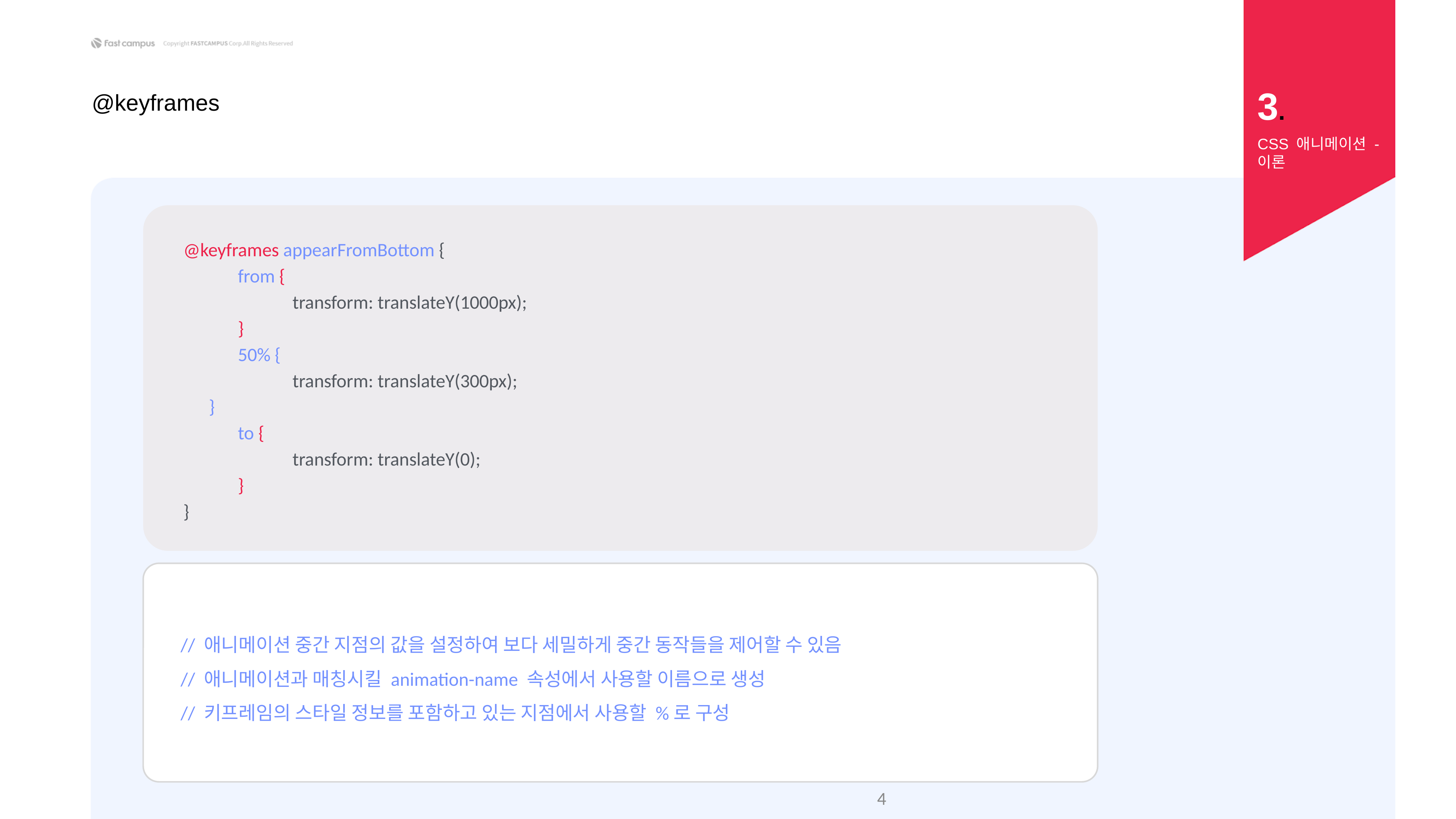

3.
@keyframes
CSS 애니메이션 - 이론

@keyframes appearFromBottom {
	from {
		transform: translateY(1000px);
	}
	50% {
		transform: translateY(300px);
      }
	to {
		transform: translateY(0);
	}
}
// 애니메이션 중간 지점의 값을 설정하여 보다 세밀하게 중간 동작들을 제어할 수 있음
// 애니메이션과 매칭시킬 animation-name 속성에서 사용할 이름으로 생성
// 키프레임의 스타일 정보를 포함하고 있는 지점에서 사용할 %로 구성
4